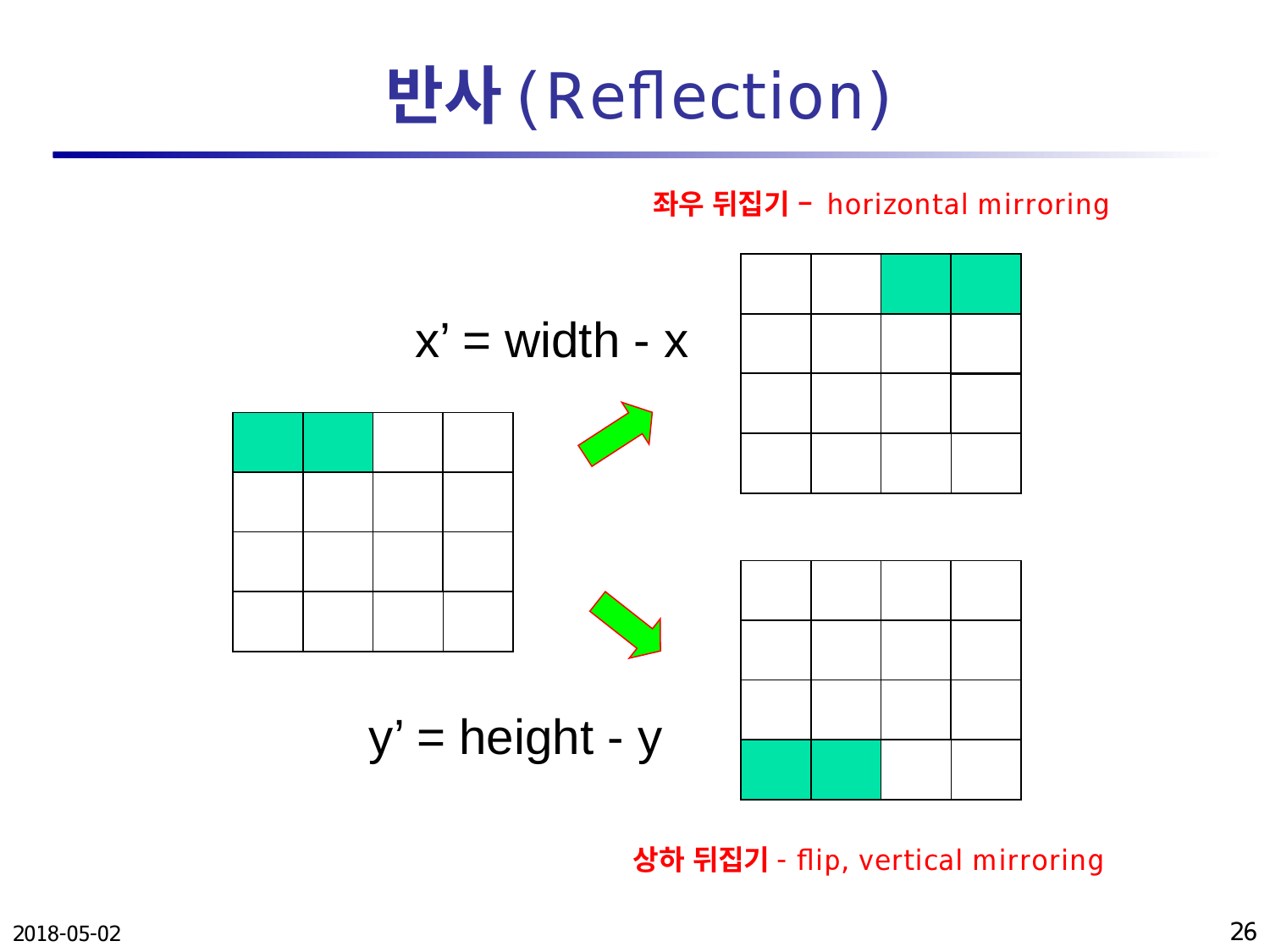

# 반사(Reflection)
좌우 뒤집기 – horizontal mirroring

x’ = width - x

y’ = height - y
상하 뒤집기- flip, vertical mirroring
2018-05-02
26